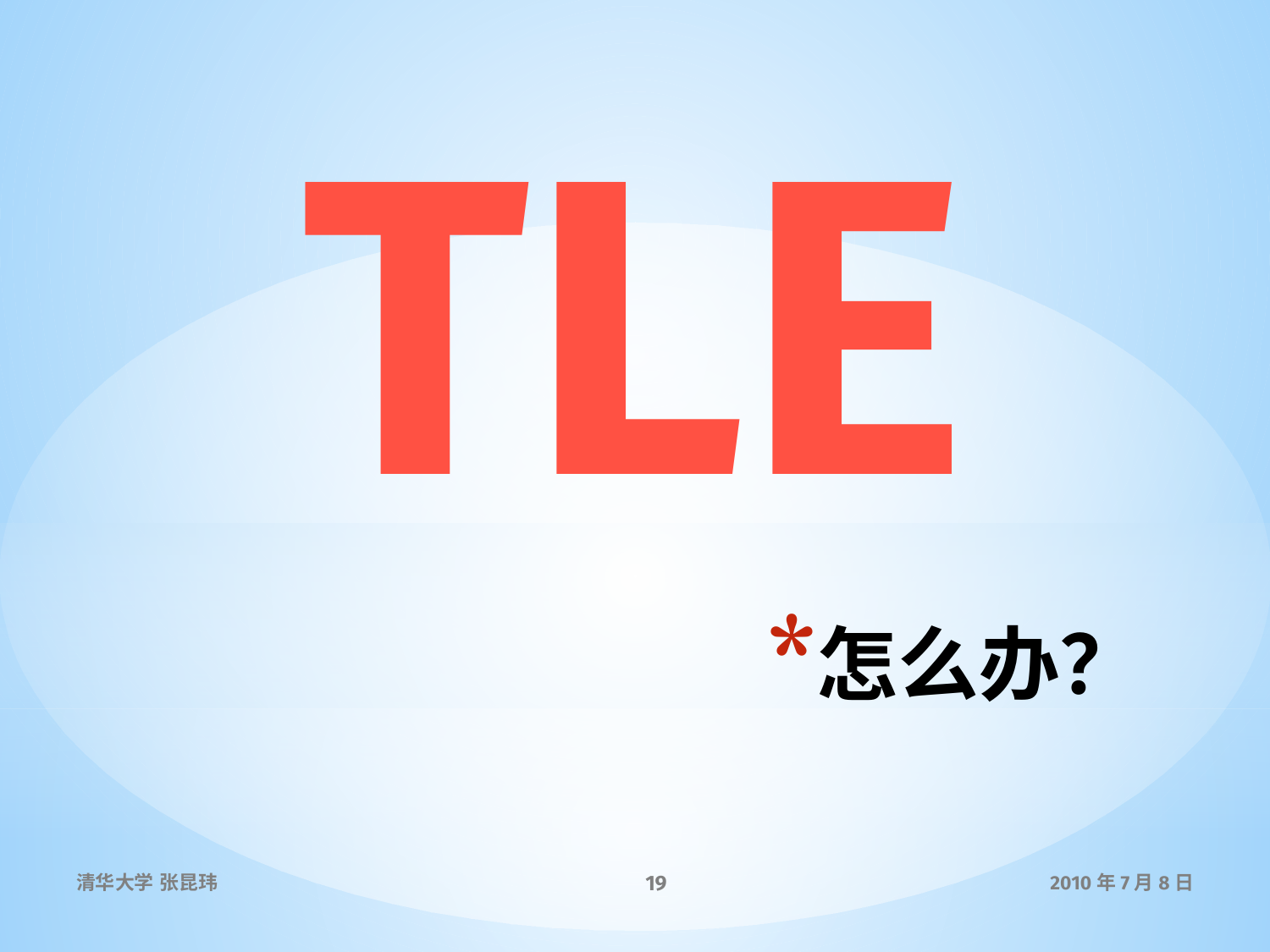

TLE
# 怎么办？
清华大学 张昆玮
19
2010年7月8日